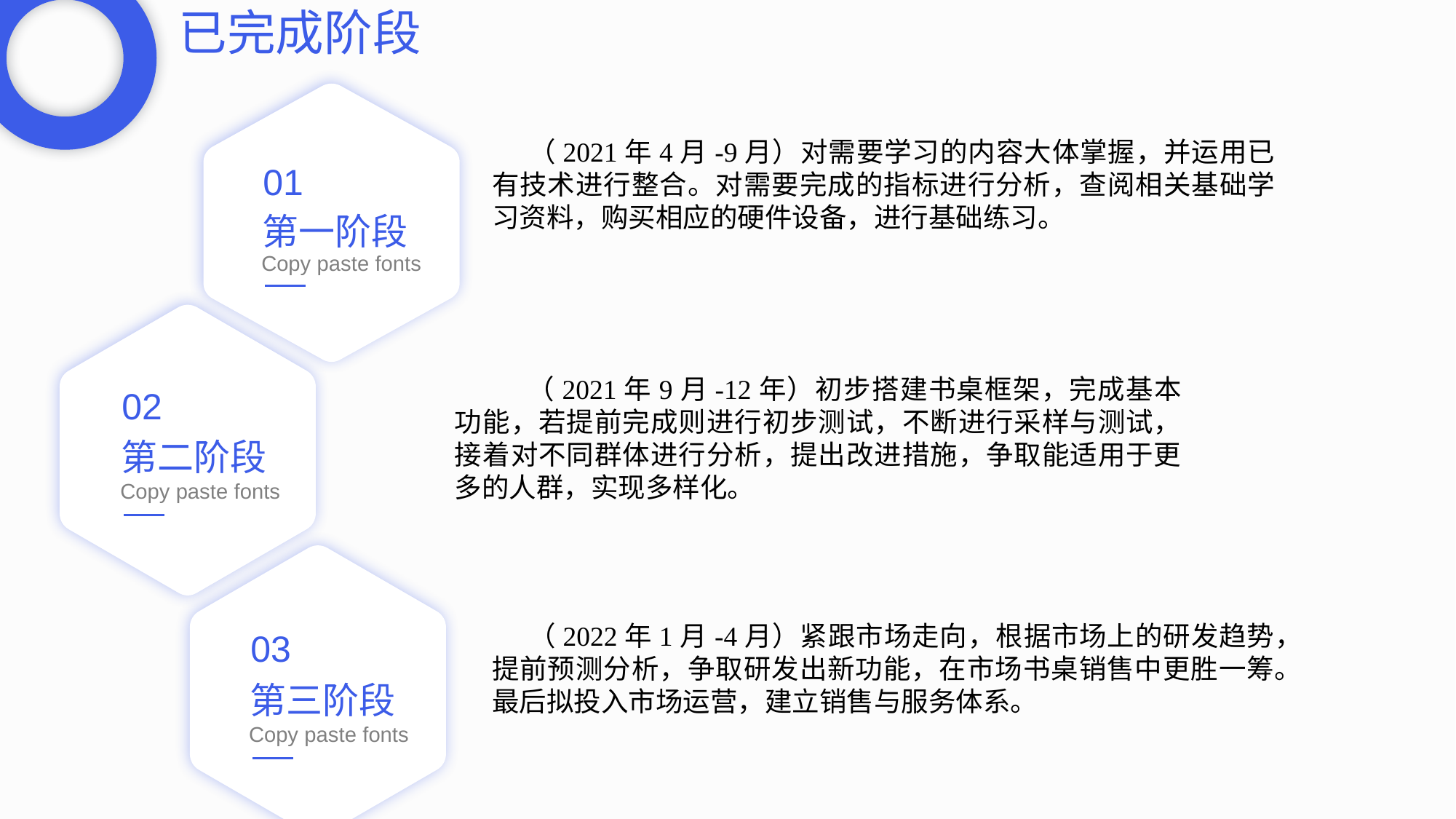

已完成阶段

01
第一阶段
Copy paste fonts
（2021年4月-9月）对需要学习的内容大体掌握，并运用已有技术进行整合。对需要完成的指标进行分析，查阅相关基础学习资料，购买相应的硬件设备，进行基础练习。

（2022年1月-4月）紧跟市场走向，根据市场上的研发趋势，提前预测分析，争取研发出新功能，在市场书桌销售中更胜一筹。最后拟投入市场运营，建立销售与服务体系。

02
第二阶段
Copy paste fonts
    （2021年9月-12年）初步搭建书桌框架，完成基本功能，若提前完成则进行初步测试，不断进行采样与测试，接着对不同群体进行分析，提出改进措施，争取能适用于更多的人群，实现多样化。

03
第三阶段
Copy paste fonts